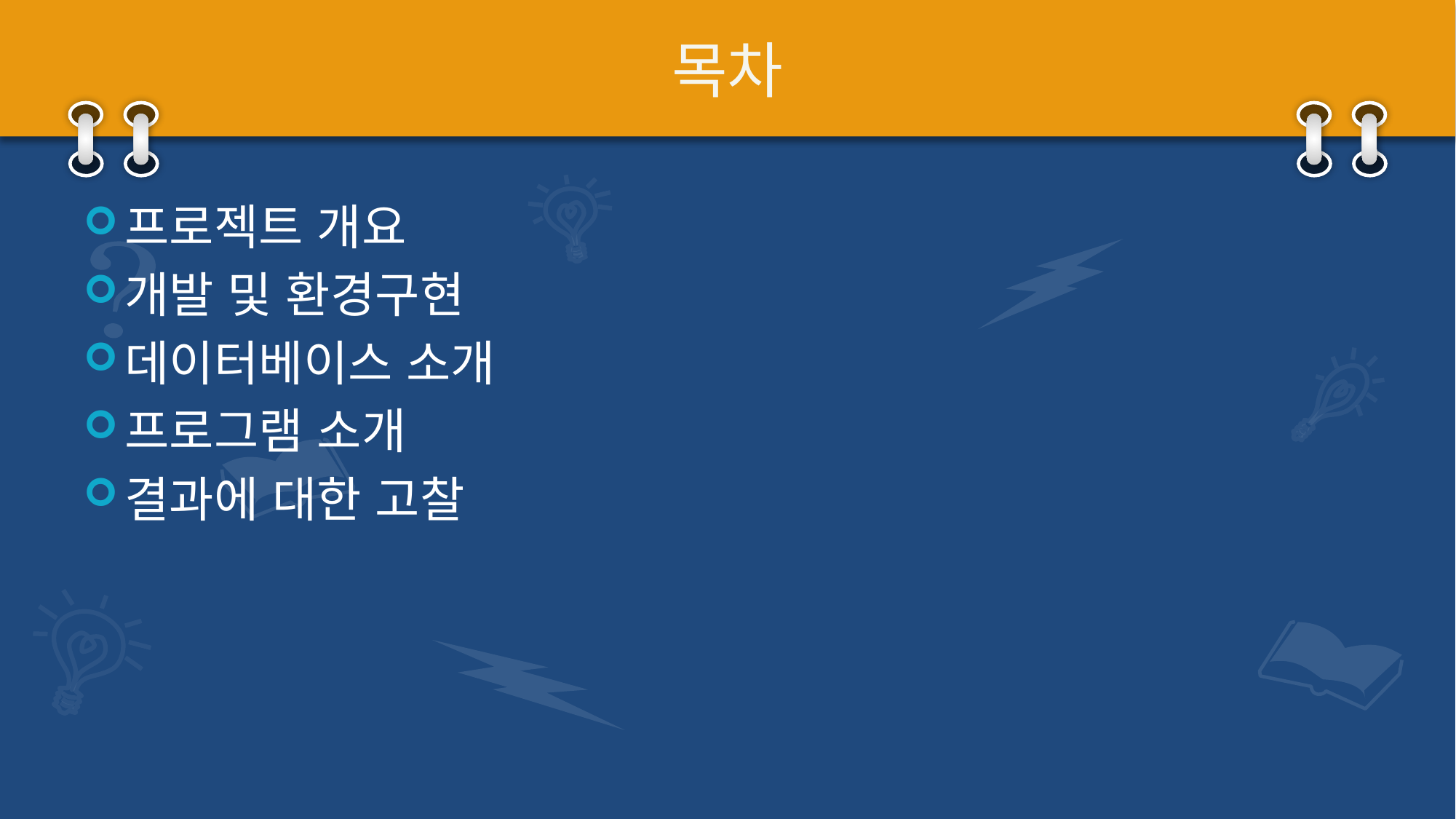

# 목차
프로젝트 개요
개발 및 환경구현
데이터베이스 소개
프로그램 소개
결과에 대한 고찰